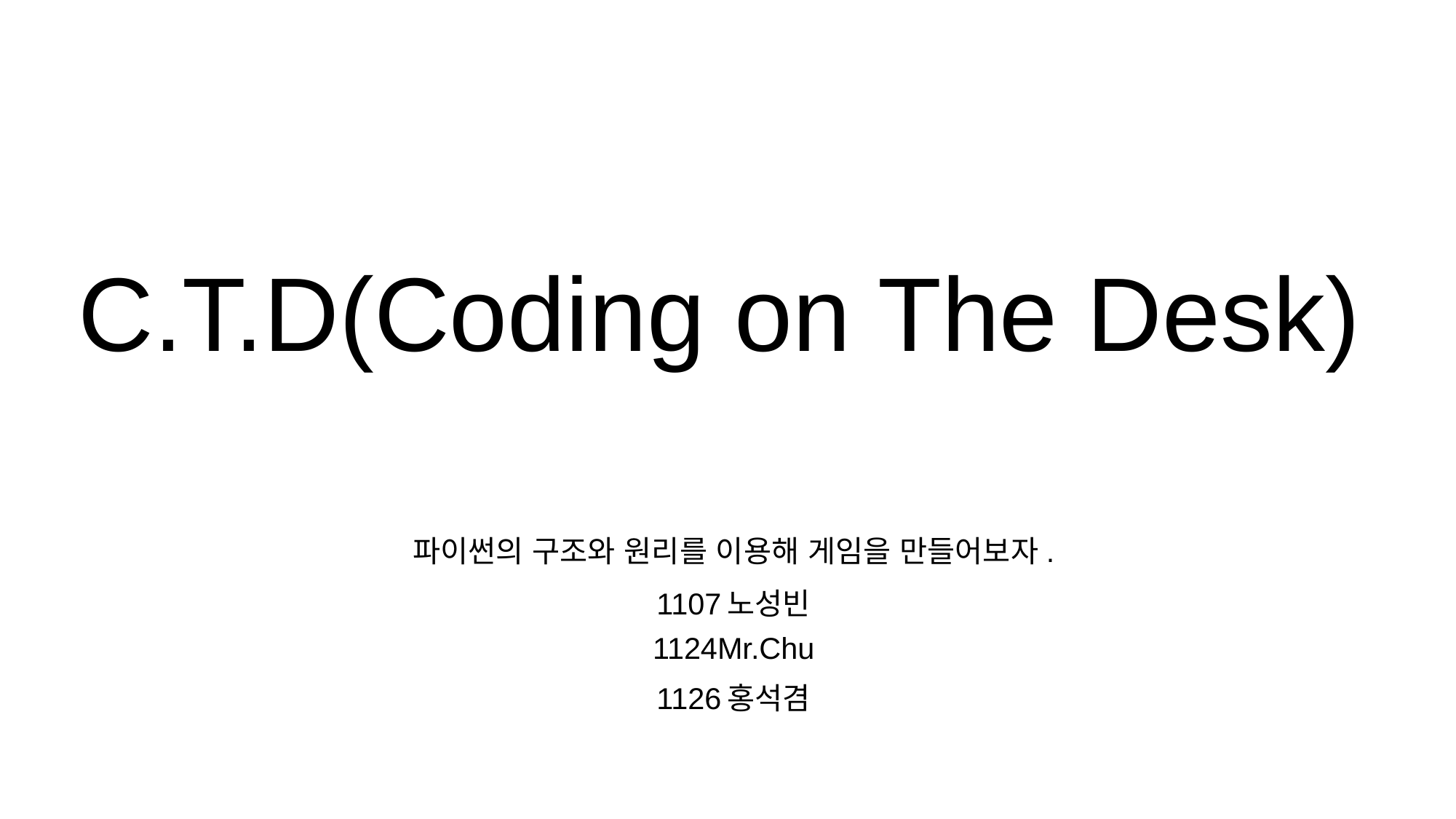

# C.T.D(Coding on The Desk)
파이썬의 구조와 원리를 이용해 게임을 만들어보자.
1107노성빈
1124Mr.Chu
1126홍석겸